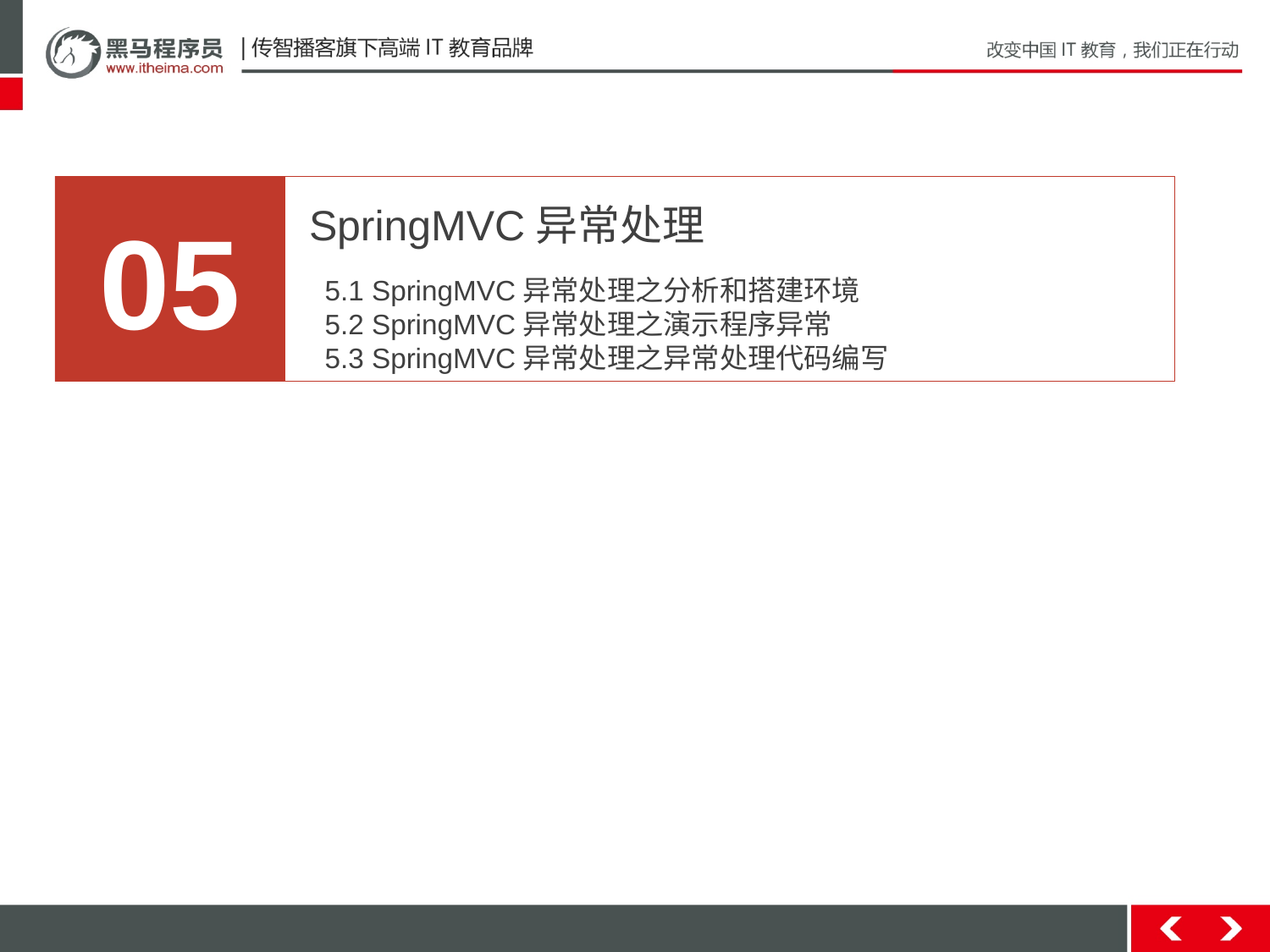

05

SpringMVC异常处理
5.1 SpringMVC异常处理之分析和搭建环境
5.2 SpringMVC异常处理之演示程序异常
5.3 SpringMVC异常处理之异常处理代码编写